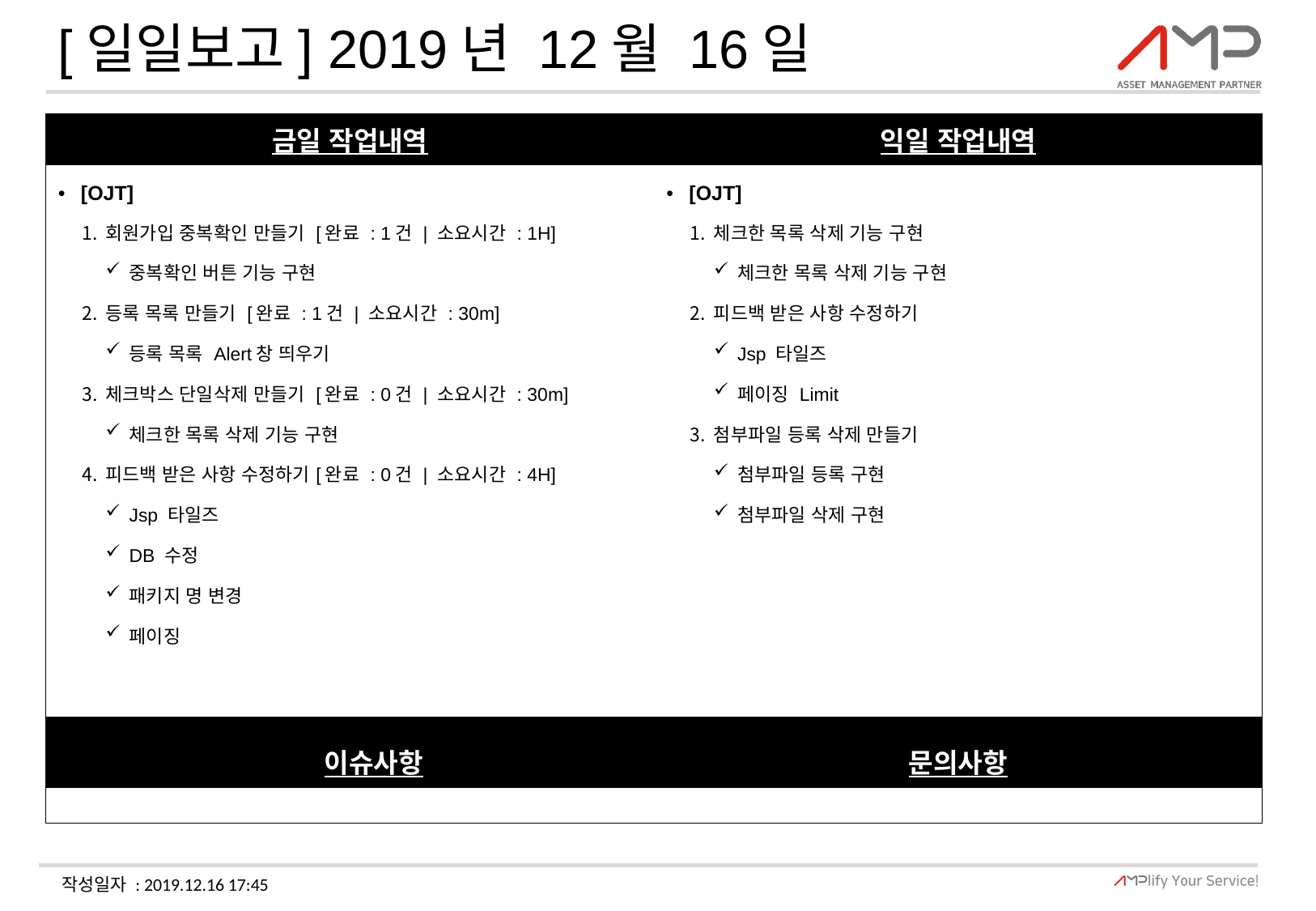

# [일일보고] 2019년 12월 16일
| 금일 작업내역 | 익일 작업내역 |
| --- | --- |
| [OJT] 회원가입 중복확인 만들기 [완료 : 1건 | 소요시간 : 1H] 중복확인 버튼 기능 구현 등록 목록 만들기 [완료 : 1건 | 소요시간 : 30m] 등록 목록 Alert창 띄우기 체크박스 단일삭제 만들기 [완료 : 0건 | 소요시간 : 30m] 체크한 목록 삭제 기능 구현 피드백 받은 사항 수정하기[완료 : 0건 | 소요시간 : 4H] Jsp 타일즈 DB 수정 패키지 명 변경 페이징 | [OJT] 체크한 목록 삭제 기능 구현 체크한 목록 삭제 기능 구현 피드백 받은 사항 수정하기 Jsp 타일즈 페이징 Limit 첨부파일 등록 삭제 만들기 첨부파일 등록 구현 첨부파일 삭제 구현 |
| 이슈사항 | 문의사항 |
|  |  |
작성일자 : 2019.12.16 17:45